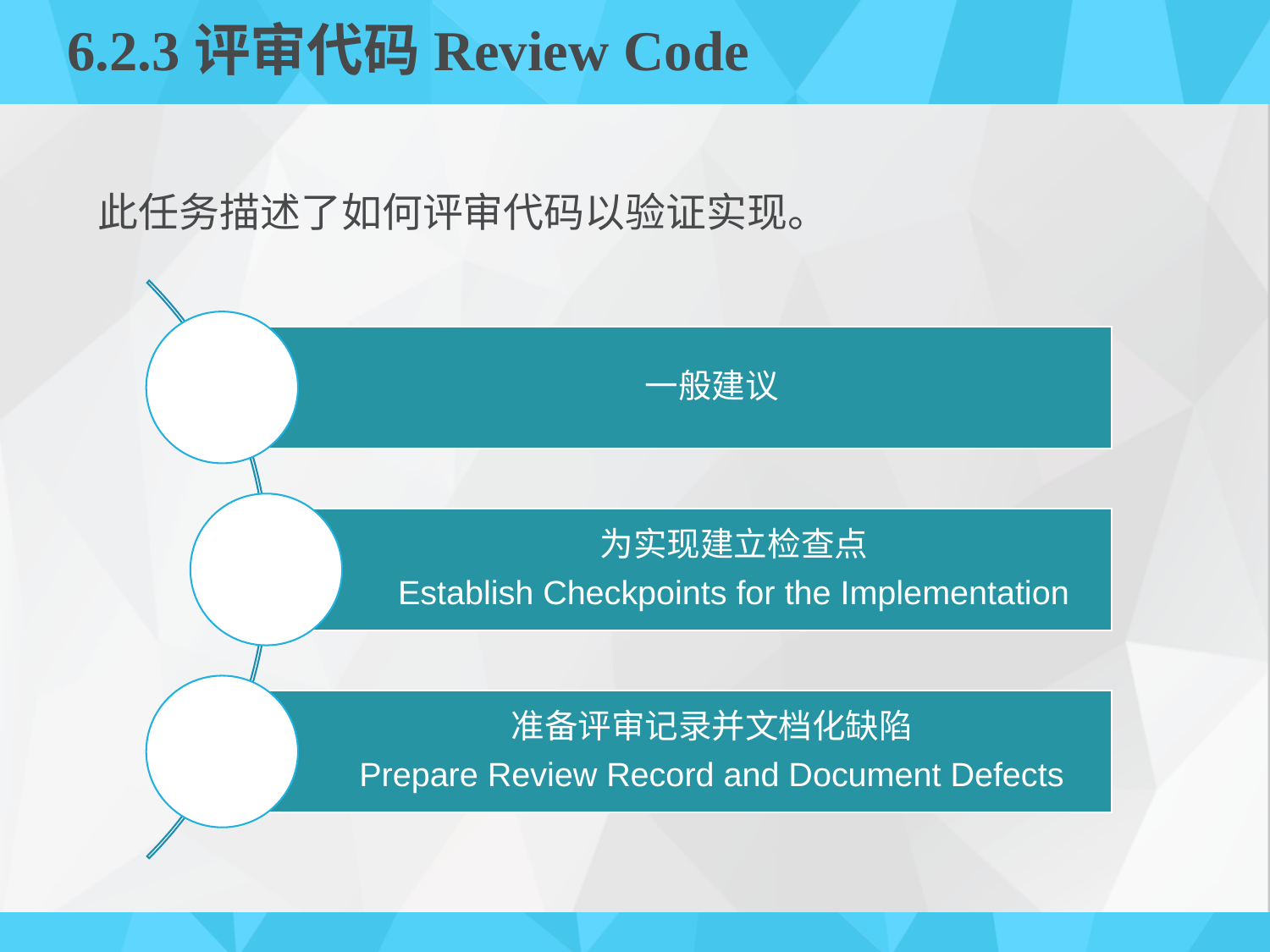

# 6.2.3	评审代码Review Code
此任务描述了如何评审代码以验证实现。
一般建议
为实现建立检查点
Establish Checkpoints for the Implementation
准备评审记录并文档化缺陷
Prepare Review Record and Document Defects